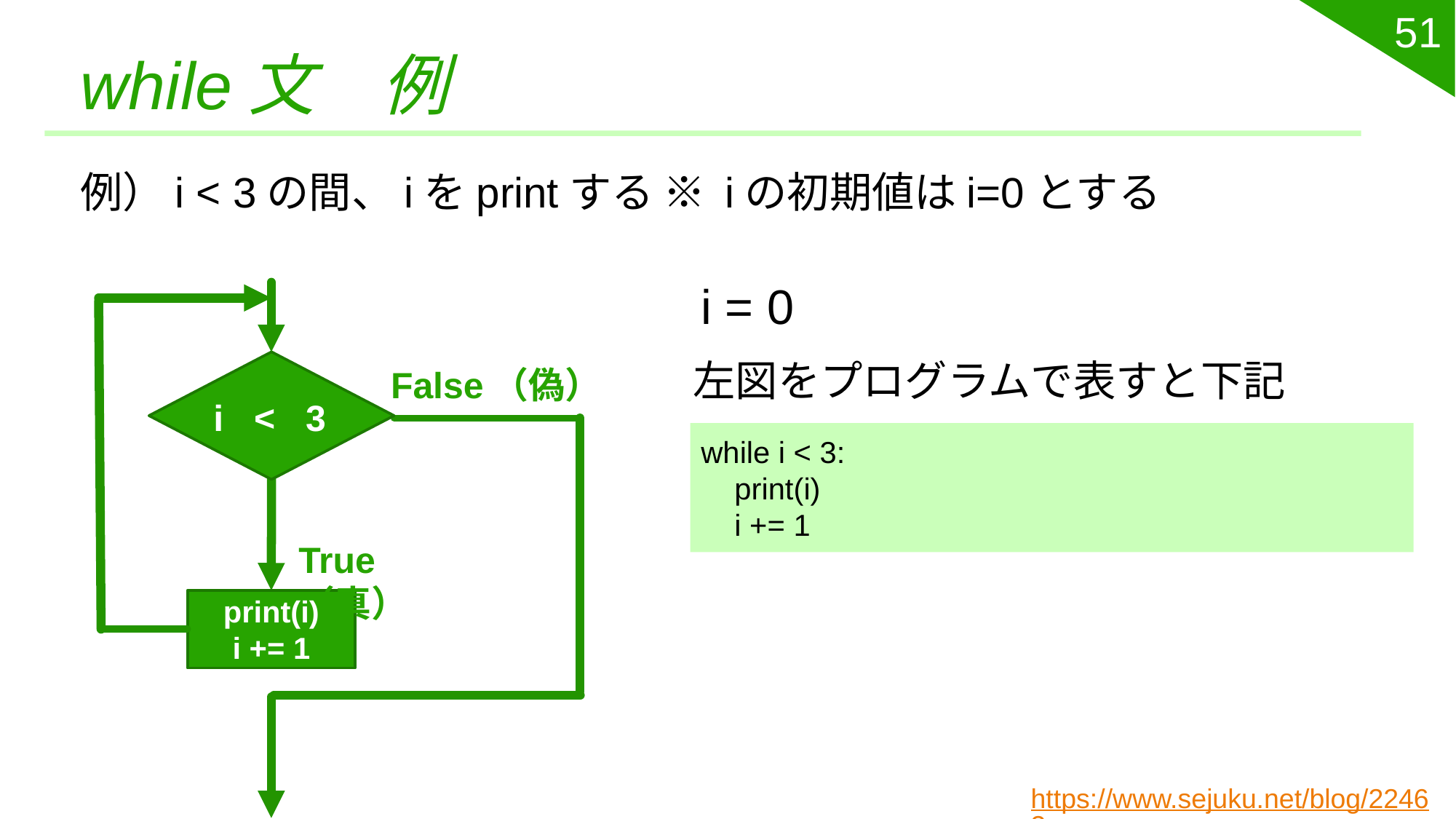

51
# while文　例
例）i < 3の間、iをprintする ※ iの初期値はi=0とする
i = 0
左図をプログラムで表すと下記

False（偽）
    i   <   3

while i < 3:
    print(i)
    i += 1

True（真）
print(i)
i += 1
https://www.sejuku.net/blog/22463